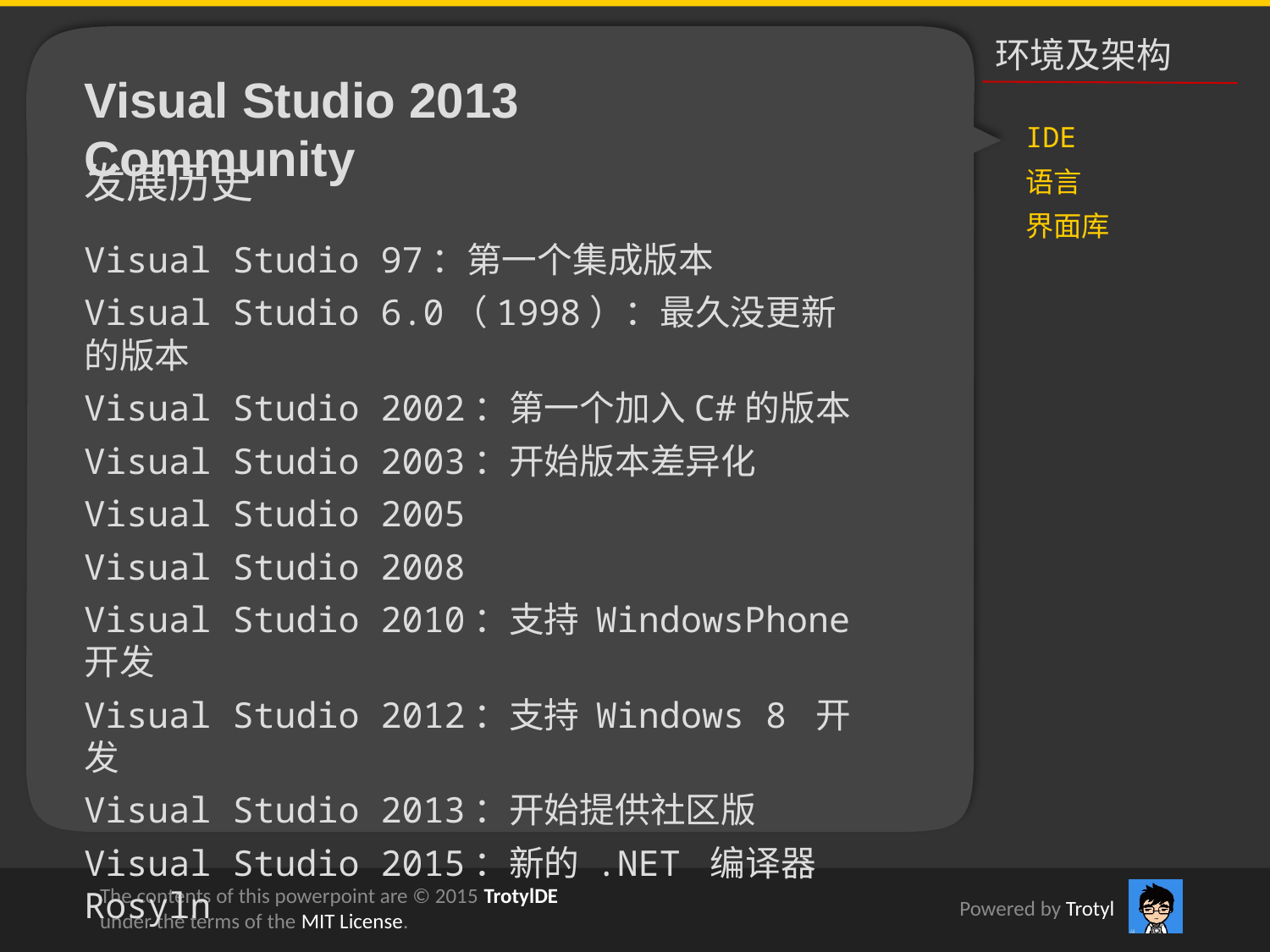

环境及架构
Visual Studio 2013 Community
IDE
语言
界面库
发展历史
Visual Studio 97：第一个集成版本
Visual Studio 6.0（1998）：最久没更新的版本
Visual Studio 2002：第一个加入C#的版本
Visual Studio 2003：开始版本差异化
Visual Studio 2005
Visual Studio 2008
Visual Studio 2010：支持 WindowsPhone 开发
Visual Studio 2012：支持 Windows 8 开发
Visual Studio 2013：开始提供社区版
Visual Studio 2015：新的 .NET 编译器 Rosyln
......